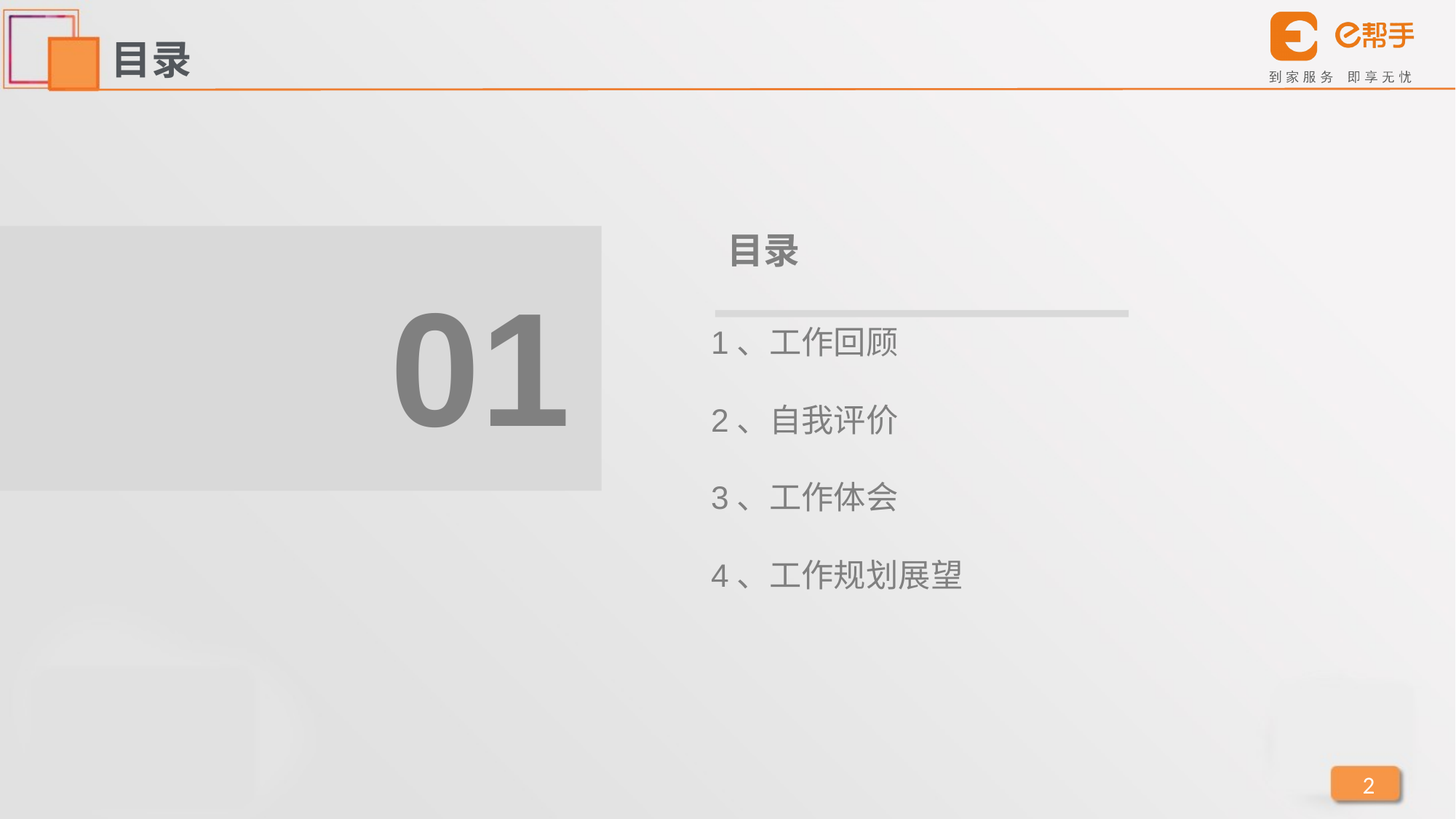

目录
目录

01

1、工作回顾

2、自我评价

3、工作体会

4、工作规划展望

2